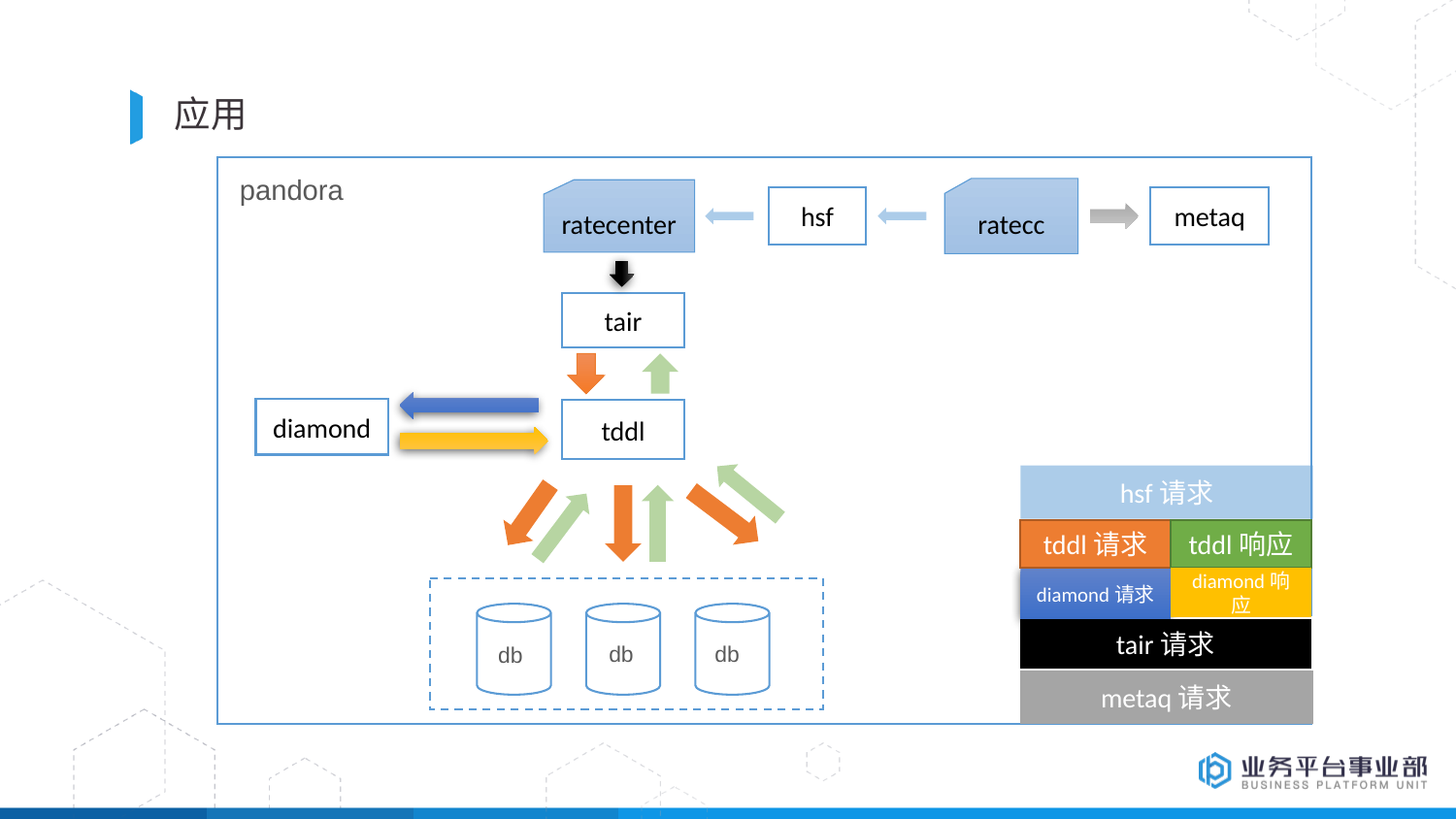

# 应用

pandora
ratecc
ratecenter
hsf
metaq

tair

diamond
tddl

hsf请求

tddl请求
tddl响应
diamond响应
diamond请求

tair请求
db
db
db
metaq请求